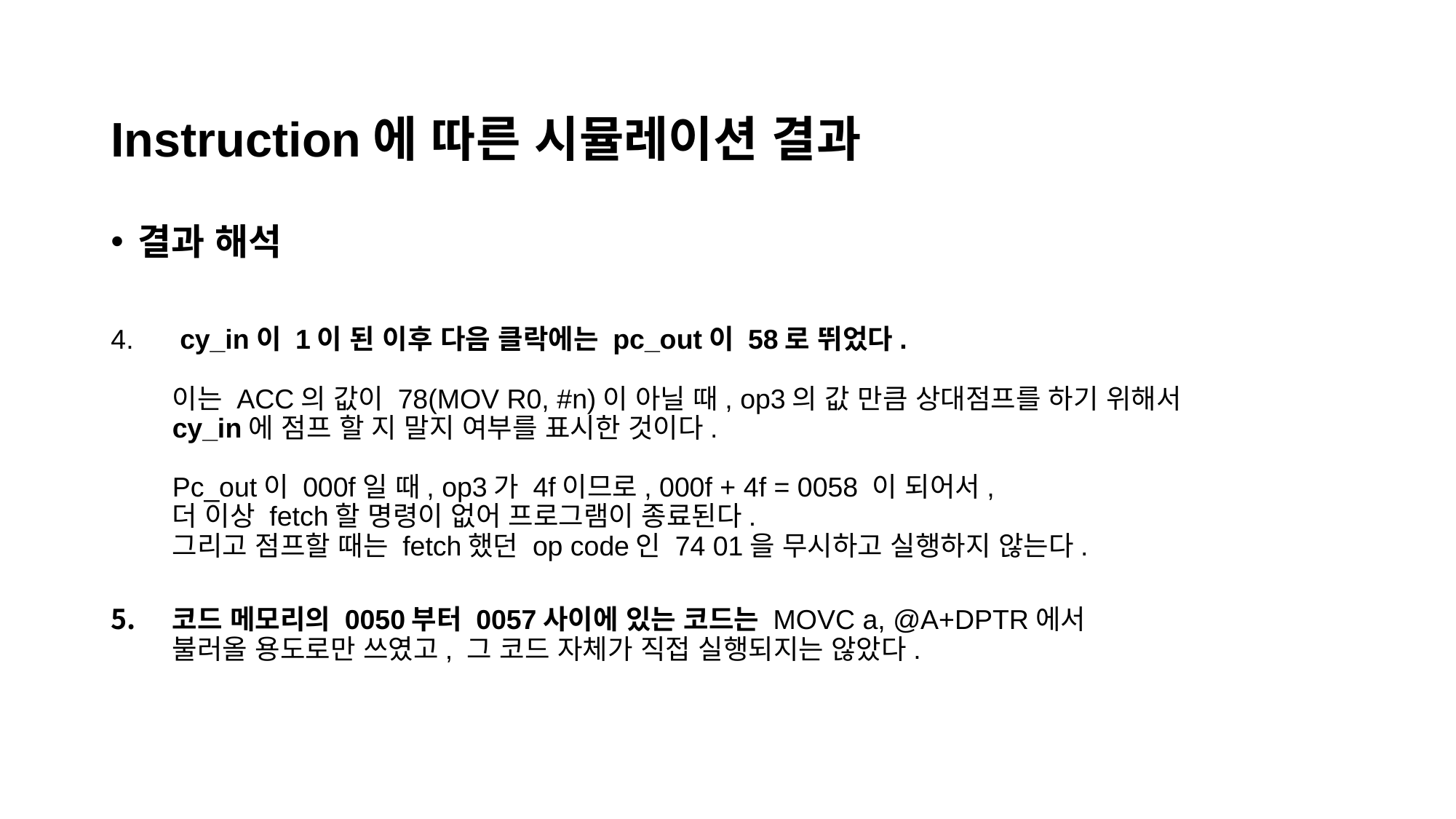

Instruction에 따른 시뮬레이션 결과
결과 해석

 cy_in이 1이 된 이후 다음 클락에는 pc_out이 58로 뛰었다.
이는 ACC의 값이 78(MOV R0, #n)이 아닐 때, op3의 값 만큼 상대점프를 하기 위해서
cy_in에 점프 할 지 말지 여부를 표시한 것이다.
Pc_out이 000f일 때, op3가 4f이므로, 000f + 4f = 0058 이 되어서,
더 이상 fetch할 명령이 없어 프로그램이 종료된다.
그리고 점프할 때는 fetch했던 op code인 74 01을 무시하고 실행하지 않는다.
코드 메모리의 0050부터 0057사이에 있는 코드는 MOVC a, @A+DPTR에서
불러올 용도로만 쓰였고, 그 코드 자체가 직접 실행되지는 않았다.